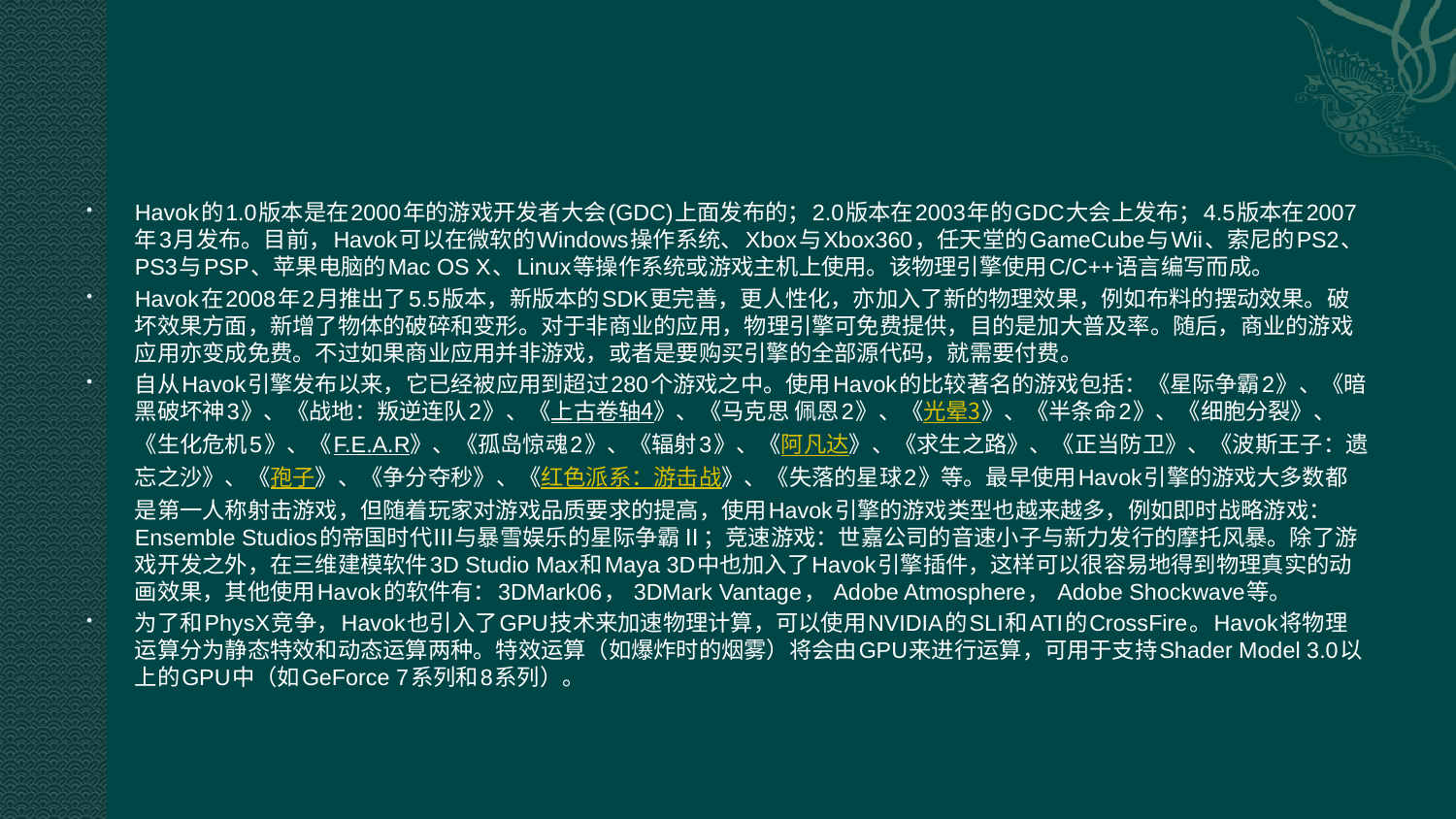

#
Havok的1.0版本是在2000年的游戏开发者大会(GDC)上面发布的；2.0版本在2003年的GDC大会上发布；4.5版本在2007年3月发布。目前，Havok可以在微软的Windows操作系统、Xbox与Xbox360，任天堂的GameCube与Wii、索尼的PS2、PS3与PSP、苹果电脑的Mac OS X、Linux等操作系统或游戏主机上使用。该物理引擎使用C/C++语言编写而成。
Havok在2008年2月推出了5.5版本，新版本的SDK更完善，更人性化，亦加入了新的物理效果，例如布料的摆动效果。破坏效果方面，新增了物体的破碎和变形。对于非商业的应用，物理引擎可免费提供，目的是加大普及率。随后，商业的游戏应用亦变成免费。不过如果商业应用并非游戏，或者是要购买引擎的全部源代码，就需要付费。
自从Havok引擎发布以来，它已经被应用到超过280个游戏之中。使用Havok的比较著名的游戏包括：《星际争霸2》、《暗黑破坏神3》、《战地：叛逆连队2》、《上古卷轴4》、《马克思 佩恩2》、《光晕3》、《半条命2》、《细胞分裂》、《生化危机5》、《F.E.A.R》、《孤岛惊魂2》、《辐射3》、《阿凡达》、《求生之路》、《正当防卫》、《波斯王子：遗忘之沙》、《孢子》、《争分夺秒》、《红色派系：游击战》、《失落的星球2》等。最早使用Havok引擎的游戏大多数都是第一人称射击游戏，但随着玩家对游戏品质要求的提高，使用Havok引擎的游戏类型也越来越多，例如即时战略游戏：Ensemble Studios的帝国时代Ⅲ与暴雪娱乐的星际争霸Ⅱ；竞速游戏：世嘉公司的音速小子与新力发行的摩托风暴。除了游戏开发之外，在三维建模软件3D Studio Max和Maya 3D中也加入了Havok引擎插件，这样可以很容易地得到物理真实的动画效果，其他使用Havok的软件有：3DMark06， 3DMark Vantage， Adobe Atmosphere， Adobe Shockwave等。
为了和PhysX竞争，Havok也引入了GPU技术来加速物理计算，可以使用NVIDIA的SLI和ATI的CrossFire。Havok将物理运算分为静态特效和动态运算两种。特效运算（如爆炸时的烟雾）将会由GPU来进行运算，可用于支持Shader Model 3.0以上的GPU中（如GeForce 7系列和8系列）。